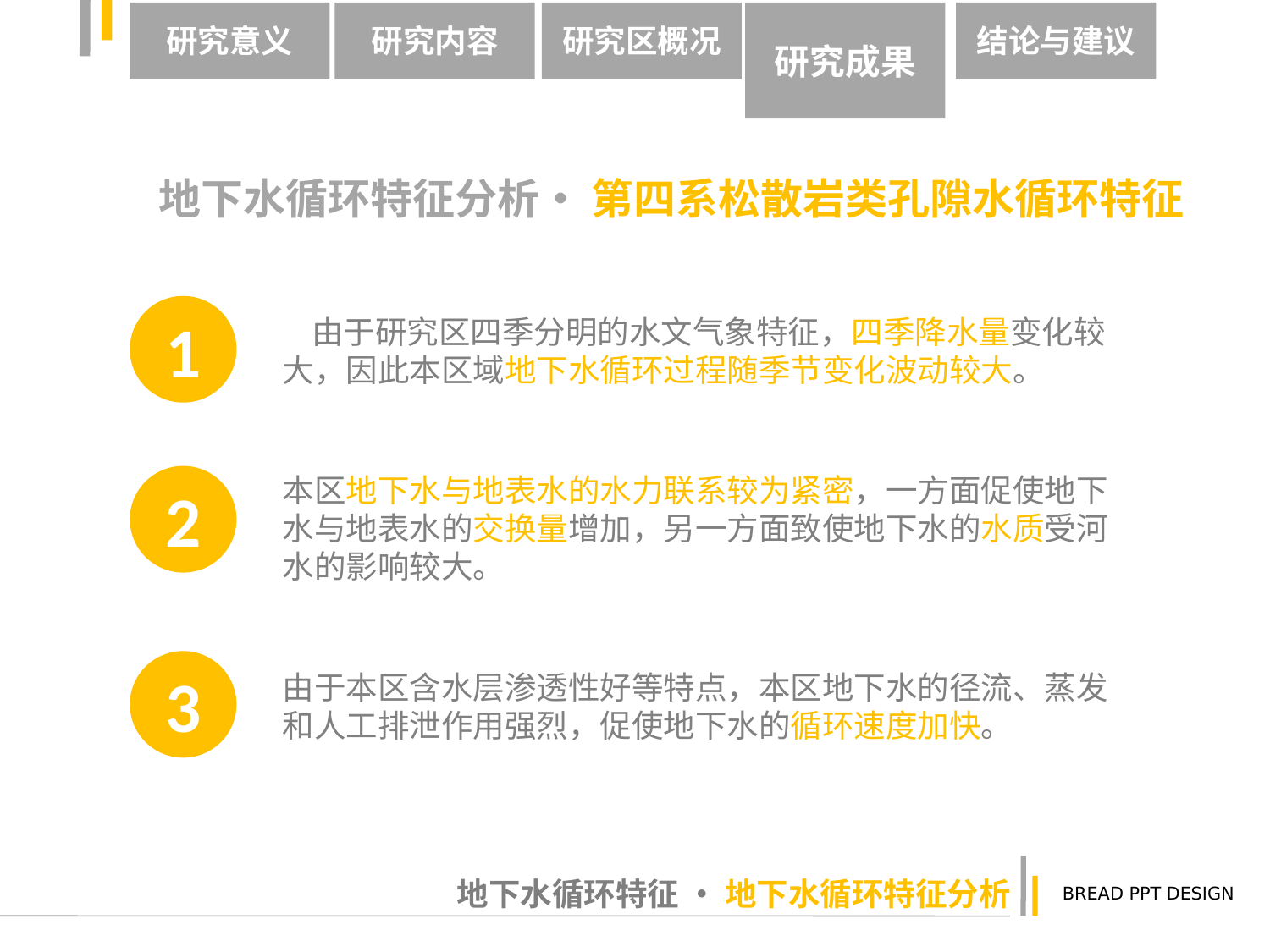

研究意义
研究内容
研究区概况
研究成果
结论与建议
# 地下水循环特征分析• 第四系松散岩类孔隙水循环特征
1
   由于研究区四季分明的水文气象特征，四季降水量变化较大，因此本区域地下水循环过程随季节变化波动较大。
本区地下水与地表水的水力联系较为紧密，一方面促使地下水与地表水的交换量增加，另一方面致使地下水的水质受河水的影响较大。
2
3
由于本区含水层渗透性好等特点，本区地下水的径流、蒸发和人工排泄作用强烈，促使地下水的循环速度加快。
地下水循环特征 • 地下水循环特征分析